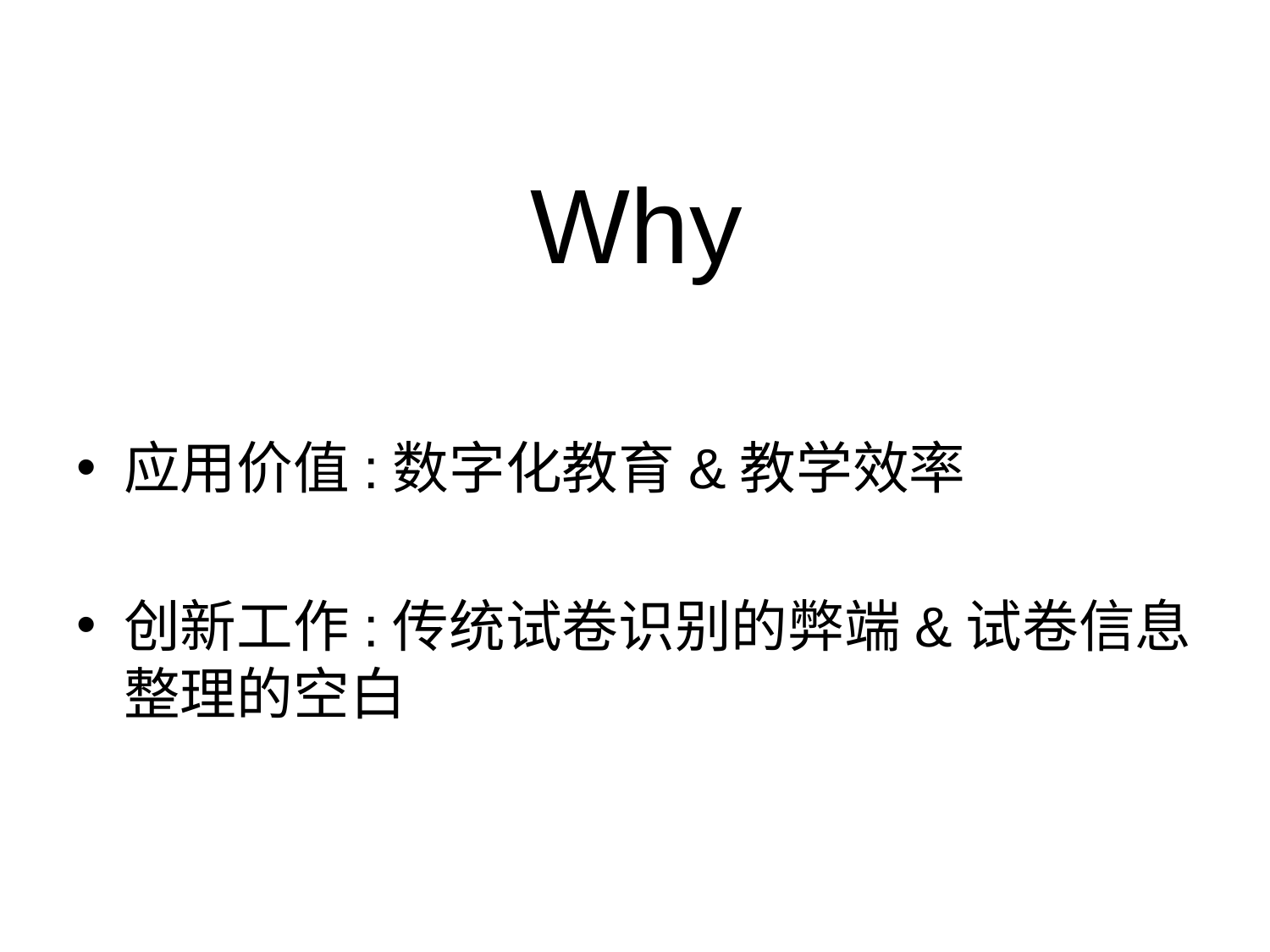

# Why
应用价值:数字化教育&教学效率

创新工作:传统试卷识别的弊端&试卷信息整理的空白